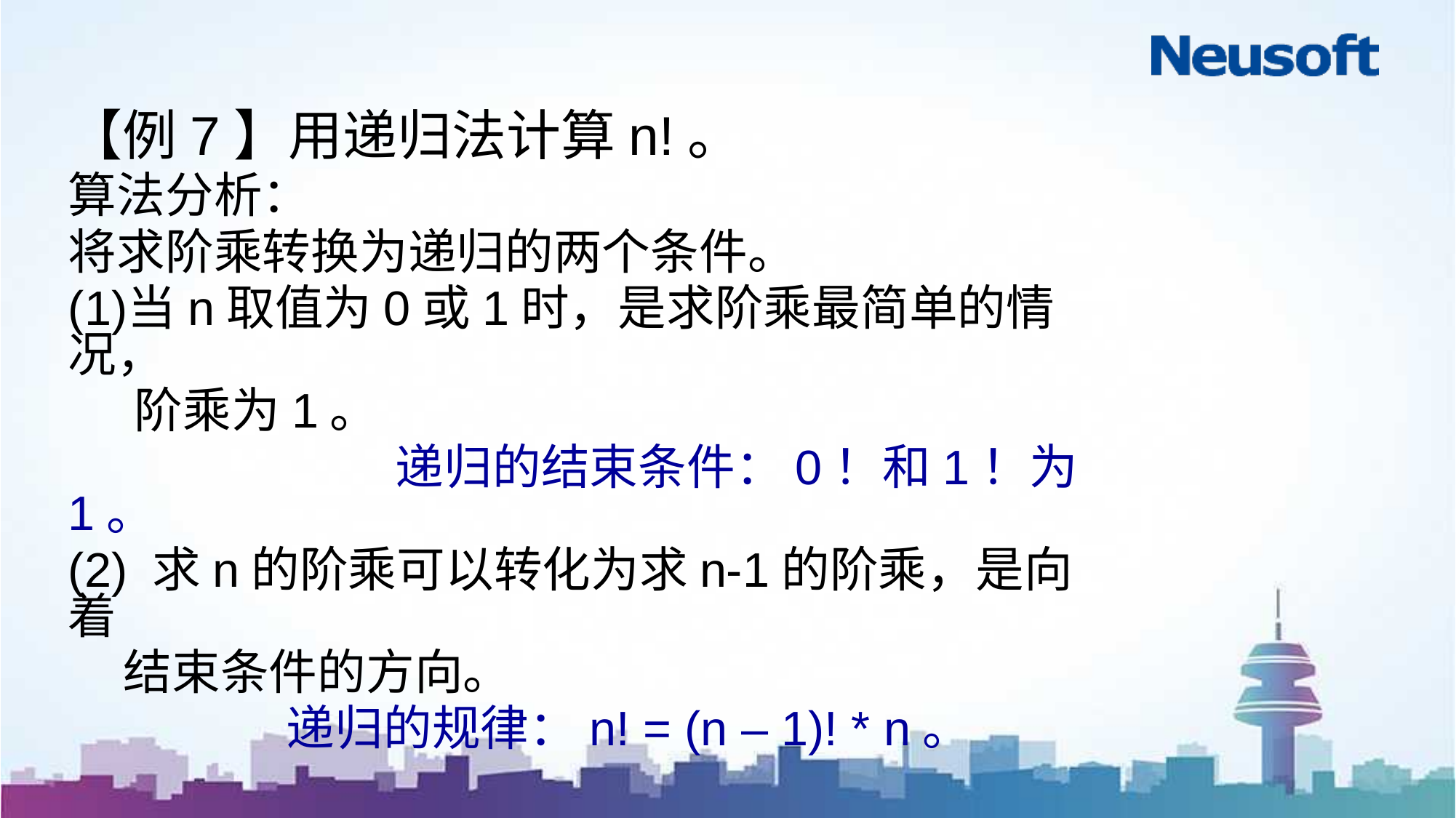

【例7】用递归法计算n!。
算法分析：
将求阶乘转换为递归的两个条件。
当n取值为0或1时，是求阶乘最简单的情况，
     阶乘为1。
	  		递归的结束条件：0！和1！为1。
(2) 求n的阶乘可以转化为求n-1的阶乘，是向着
    结束条件的方向。
       		递归的规律：n! = (n – 1)! * n。